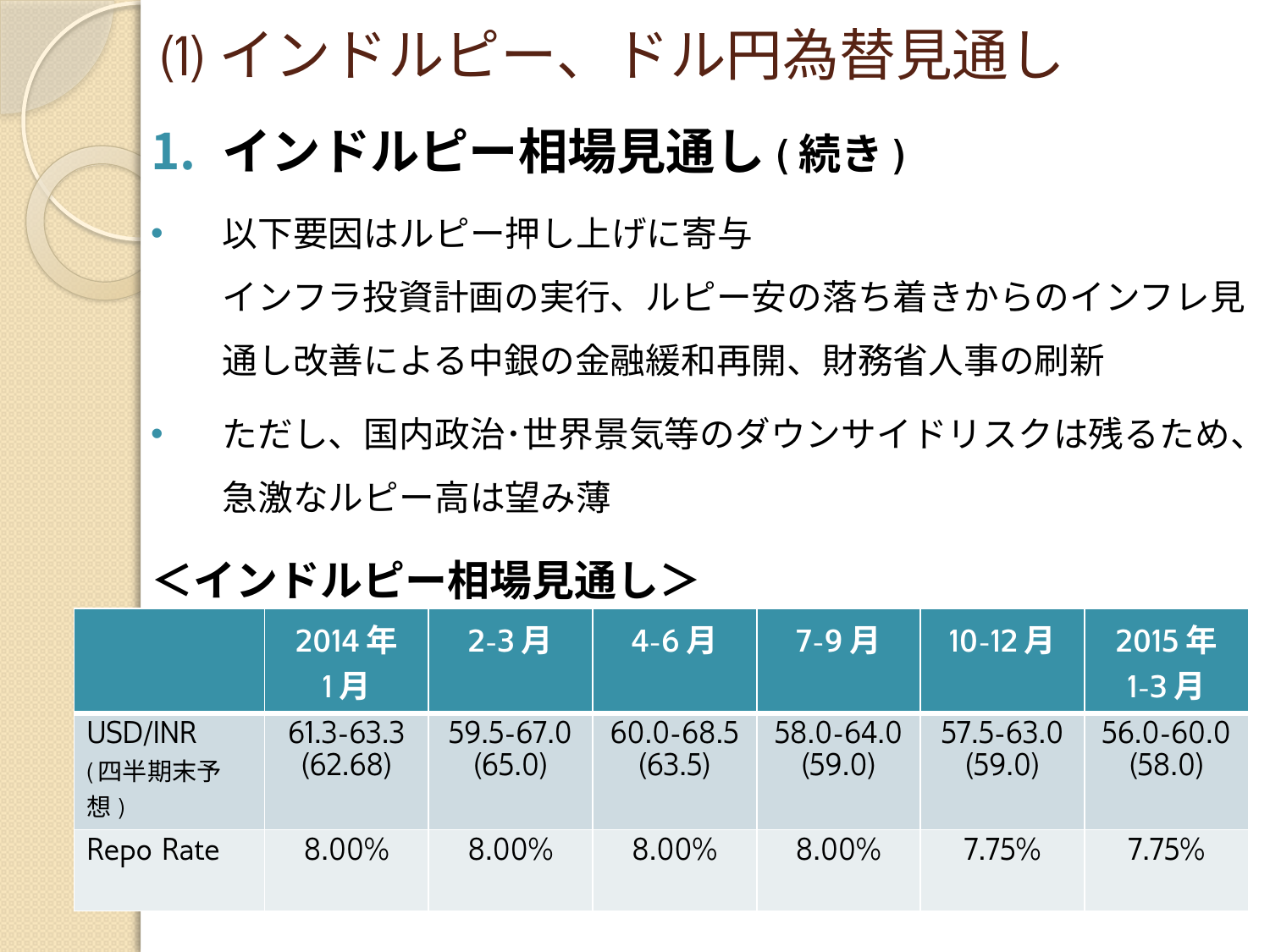

# (1)インドルピー、ドル円為替見通し
インドルピー相場見通し(続き)
以下要因はルピー押し上げに寄与
インフラ投資計画の実行、ルピー安の落ち着きからのインフレ見通し改善による中銀の金融緩和再開、財務省人事の刷新
ただし、国内政治･世界景気等のダウンサイドリスクは残るため、急激なルピー高は望み薄
＜インドルピー相場見通し＞

|  | 2014年 1月 | 2-3月 | 4-6月 | 7-9月 | 10-12月 | 2015年 1-3月 |
| --- | --- | --- | --- | --- | --- | --- |
| USD/INR (四半期末予想) | 61.3-63.3 (62.68) | 59.5-67.0 (65.0) | 60.0-68.5 (63.5) | 58.0-64.0 (59.0) | 57.5-63.0 (59.0) | 56.0-60.0 (58.0) |
| Repo Rate | 8.00% | 8.00% | 8.00% | 8.00% | 7.75% | 7.75% |